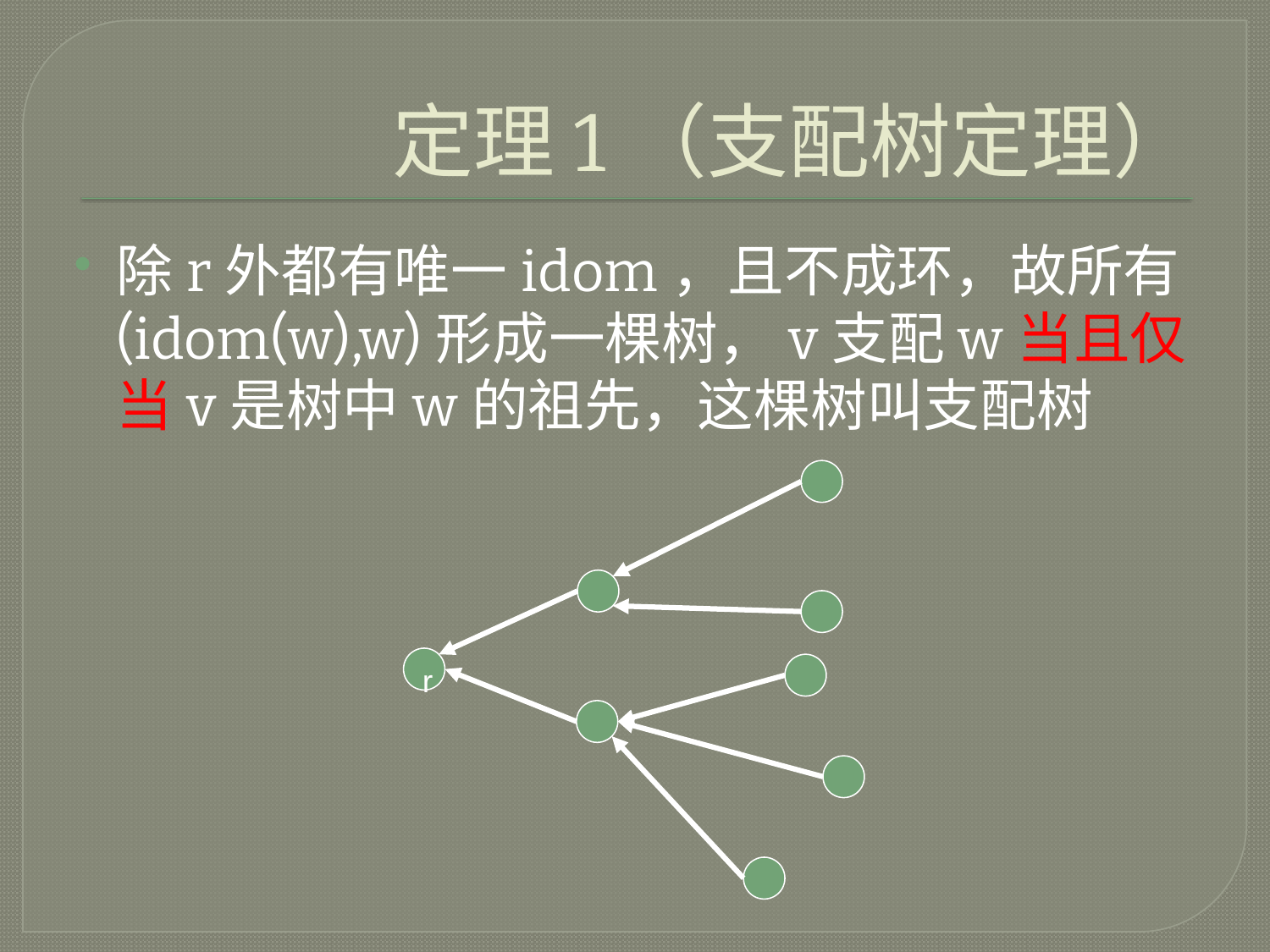

# 定理1（支配树定理）
除r外都有唯一idom，且不成环，故所有(idom(w),w)形成一棵树，v支配w当且仅当v是树中w的祖先，这棵树叫支配树

r